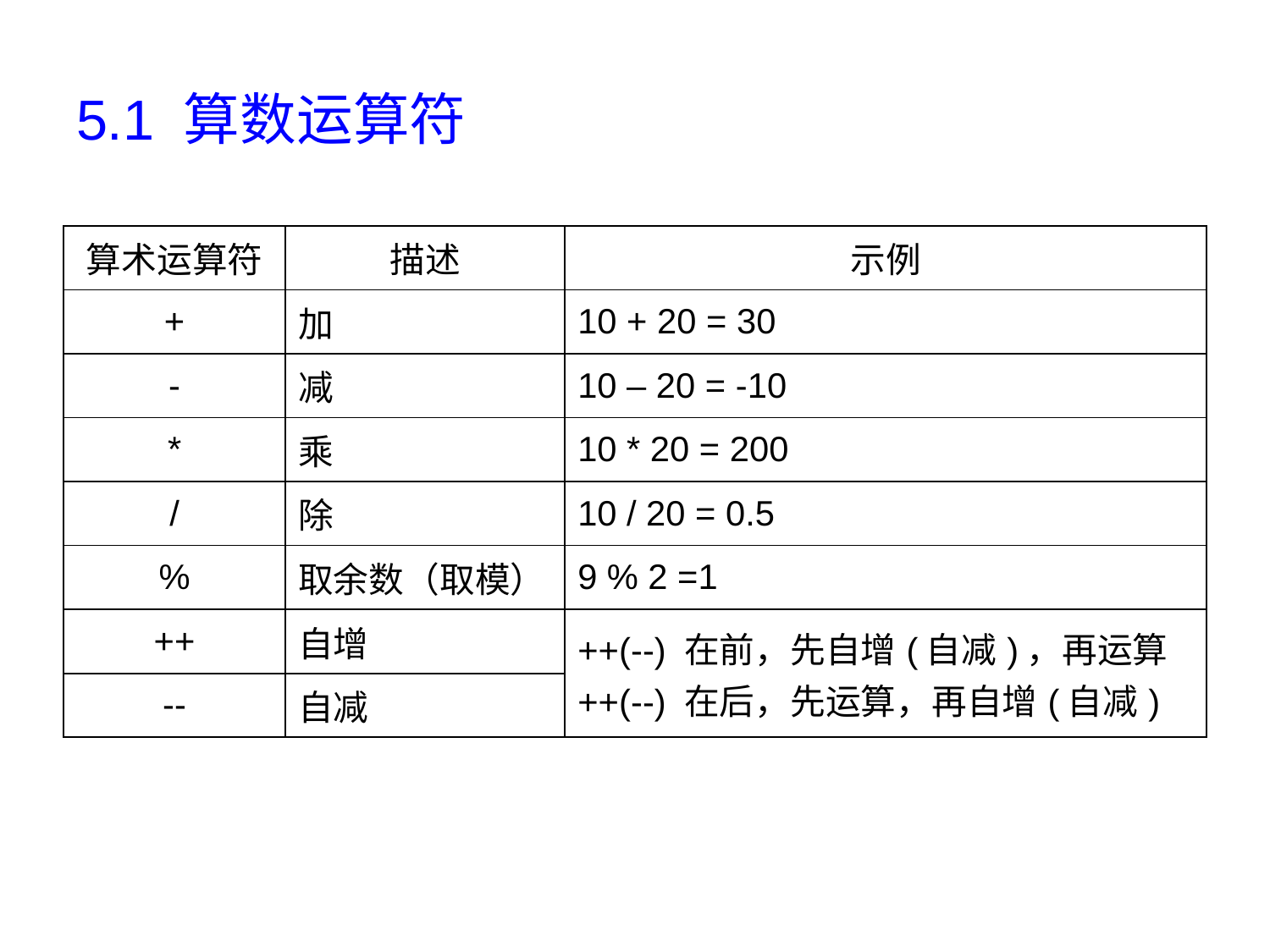

# 5.1 算数运算符
| 算术运算符 | 描述 | 示例 |
| --- | --- | --- |
| + | 加 | 10 + 20 = 30 |
| - | 减 | 10 – 20 = -10 |
| \* | 乘 | 10 \* 20 = 200 |
| / | 除 | 10 / 20 = 0.5 |
| % | 取余数（取模） | 9 % 2 =1 |
| ++ | 自增 | ++(--) 在前，先自增(自减)，再运算 ++(--) 在后，先运算，再自增(自减) |
| -- | 自减 |  |